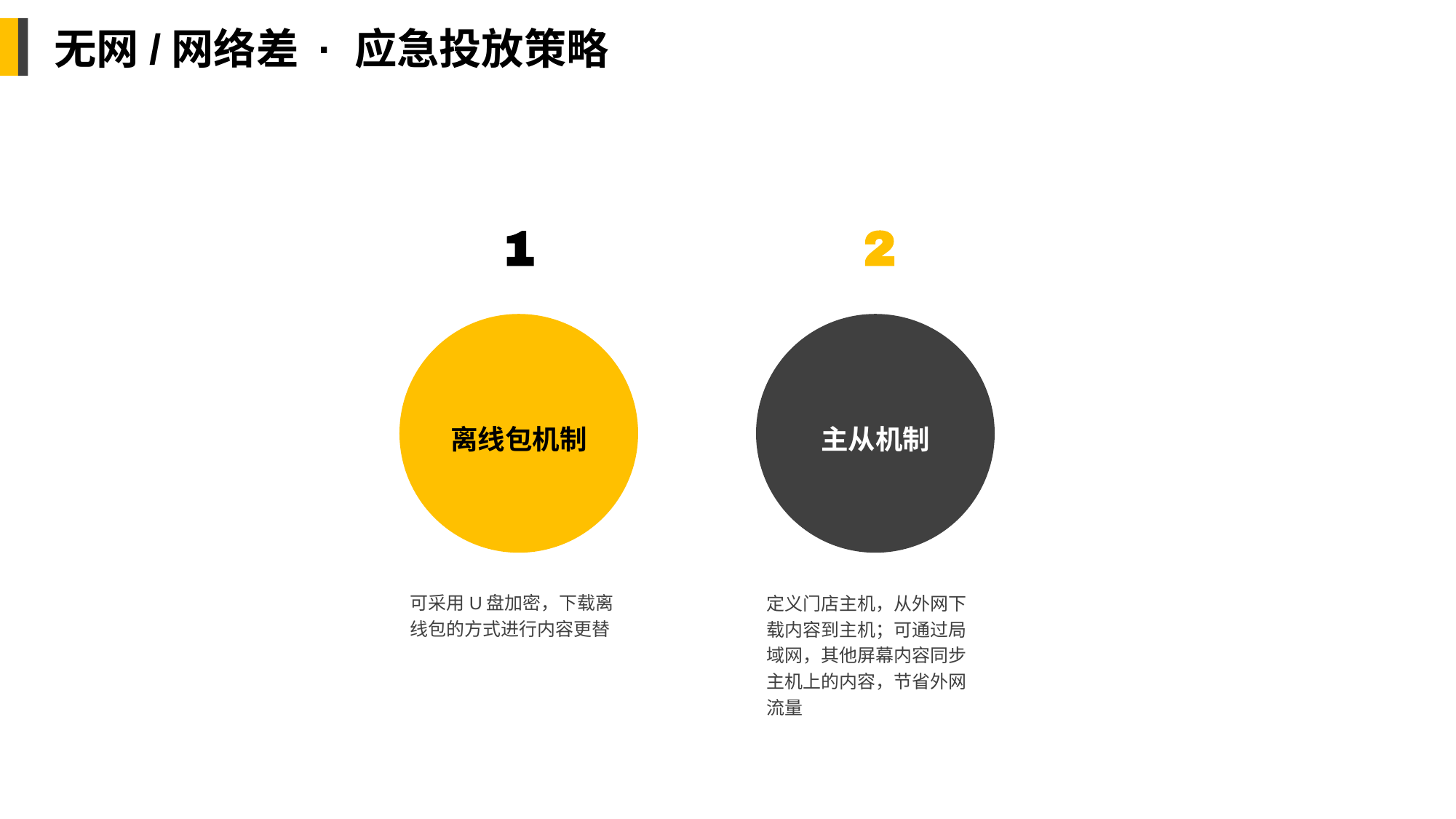

无网/网络差 · 应急投放策略
1
2

离线包机制
主从机制
可采用U盘加密，下载离线包的方式进行内容更替
定义门店主机，从外网下载内容到主机；可通过局域网，其他屏幕内容同步主机上的内容，节省外网流量